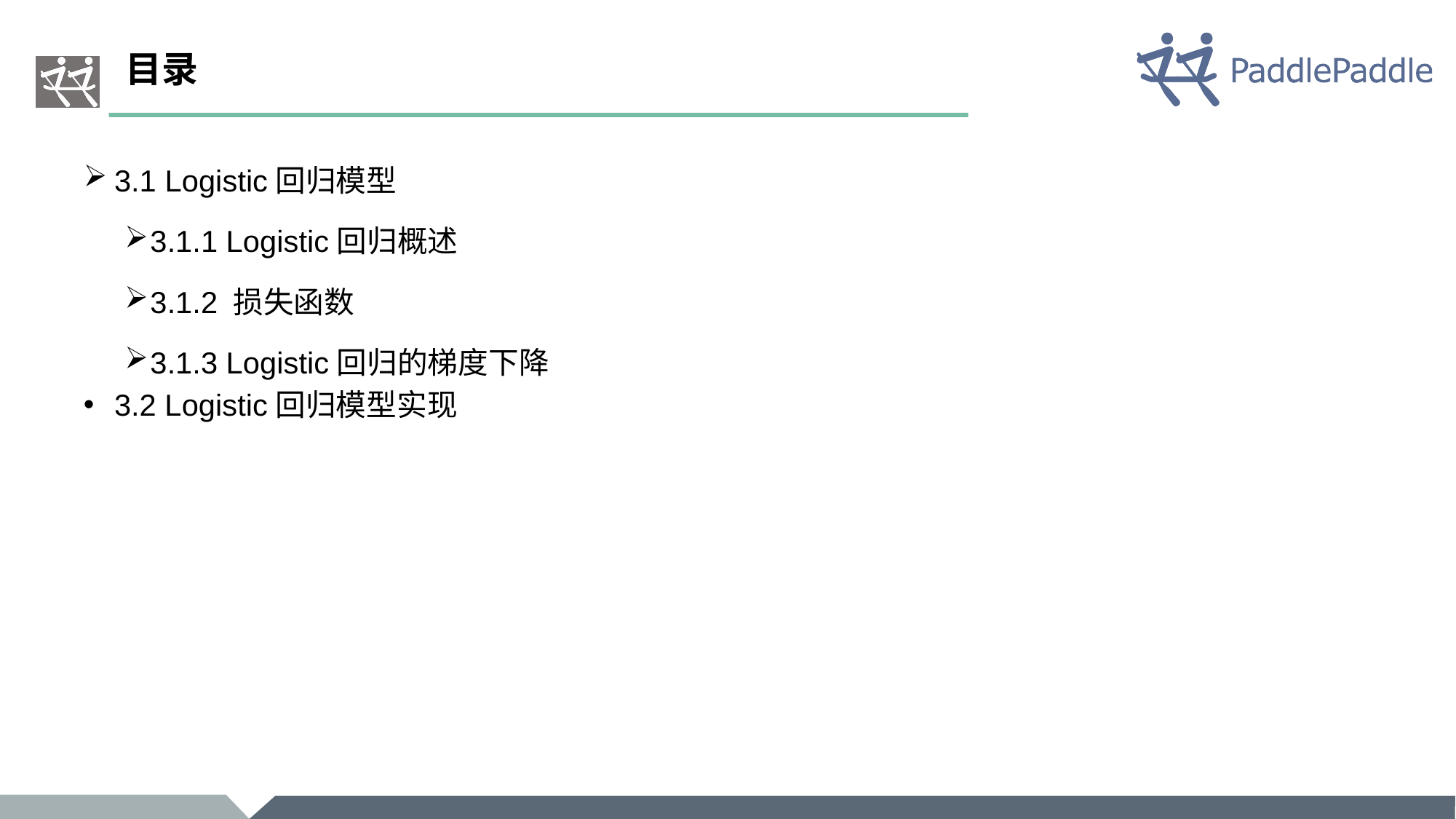

# 目录
3.1 Logistic回归模型
3.1.1 Logistic回归概述
3.1.2 损失函数
3.1.3 Logistic回归的梯度下降
3.2 Logistic回归模型实现